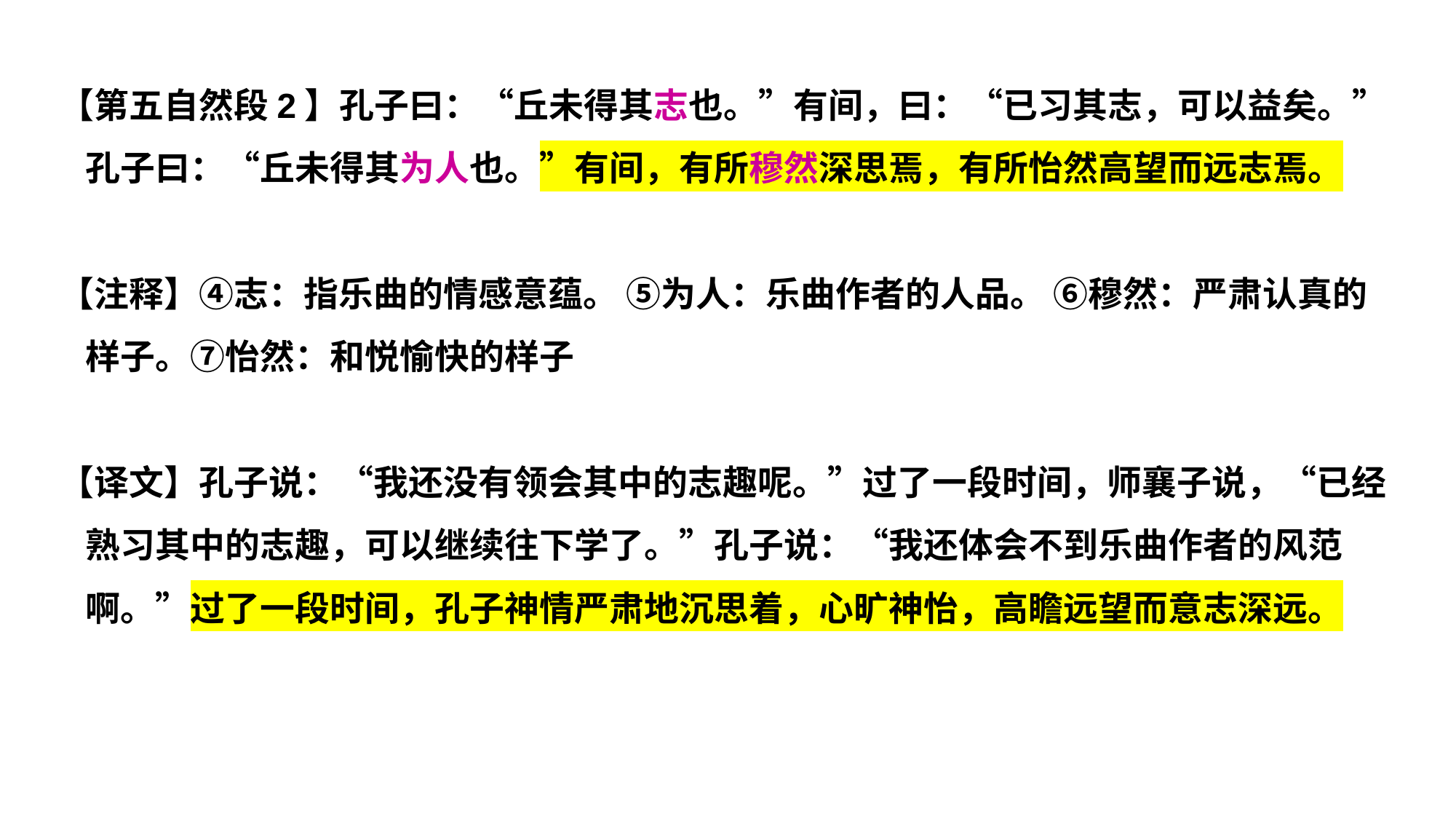

【第五自然段2】孔子曰：“丘未得其志也。”有间，曰：“已习其志，可以益矣。”孔子曰：“丘未得其为人也。”有间，有所穆然深思焉，有所怡然高望而远志焉。

【注释】④志：指乐曲的情感意蕴。 ⑤为人：乐曲作者的人品。 ⑥穆然：严肃认真的样子。⑦怡然：和悦愉快的样子

【译文】孔子说：“我还没有领会其中的志趣呢。”过了一段时间，师襄子说，“已经熟习其中的志趣，可以继续往下学了。”孔子说：“我还体会不到乐曲作者的风范啊。”过了一段时间，孔子神情严肃地沉思着，心旷神怡，高瞻远望而意志深远。